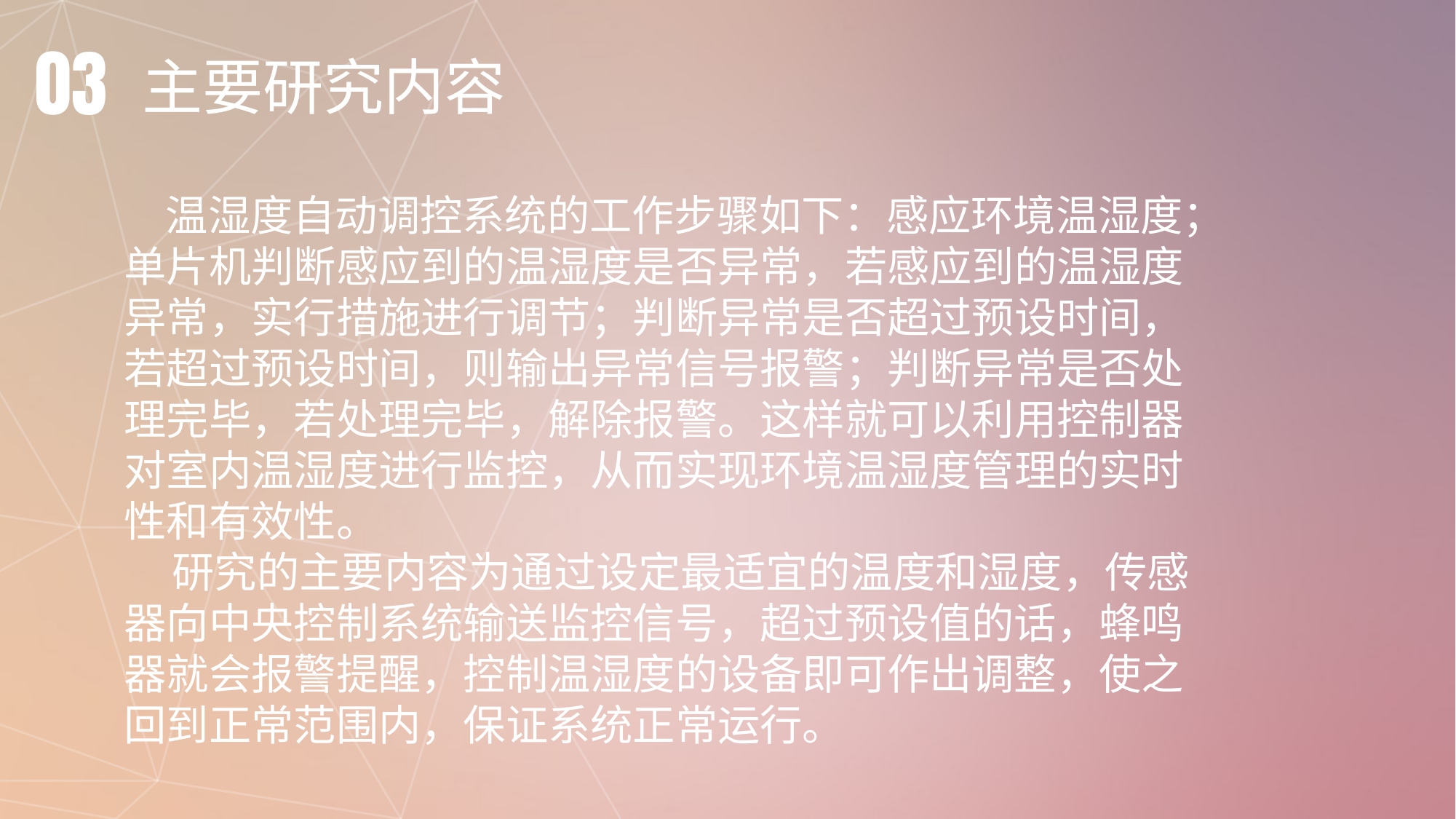

03
主要研究内容
    温湿度自动调控系统的工作步骤如下：感应环境温湿度；单片机判断感应到的温湿度是否异常，若感应到的温湿度异常，实行措施进行调节；判断异常是否超过预设时间，若超过预设时间，则输出异常信号报警；判断异常是否处理完毕，若处理完毕，解除报警。这样就可以利用控制器对室内温湿度进行监控，从而实现环境温湿度管理的实时性和有效性。
    研究的主要内容为通过设定最适宜的温度和湿度，传感器向中央控制系统输送监控信号，超过预设值的话，蜂鸣器就会报警提醒，控制温湿度的设备即可作出调整，使之回到正常范围内，保证系统正常运行。